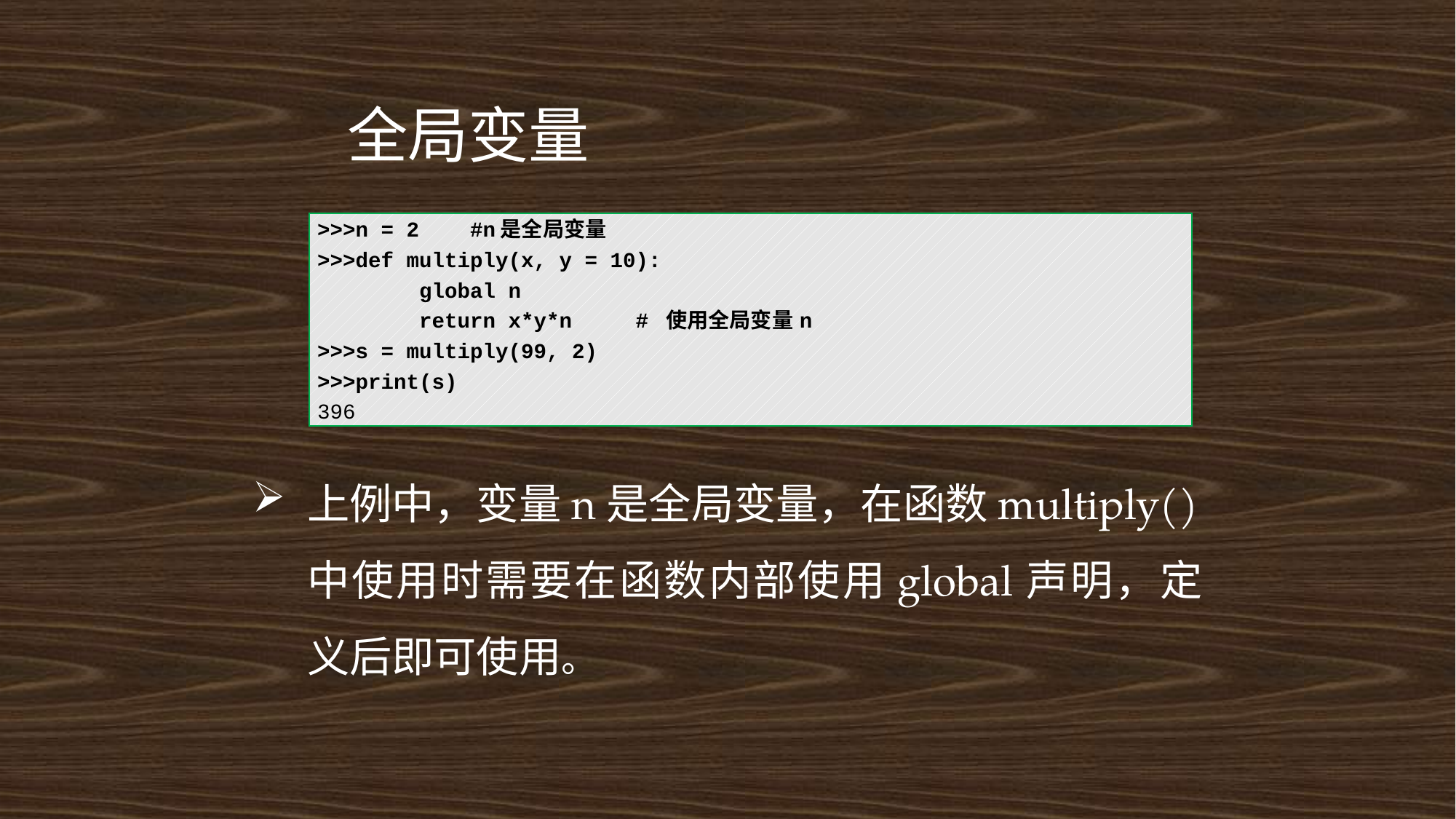

全局变量
| >>>n = 2 #n是全局变量 >>>def multiply(x, y = 10): global n return x\*y\*n # 使用全局变量n >>>s = multiply(99, 2) >>>print(s) 396 |
| --- |
上例中，变量n是全局变量，在函数multiply()中使用时需要在函数内部使用global声明，定义后即可使用。